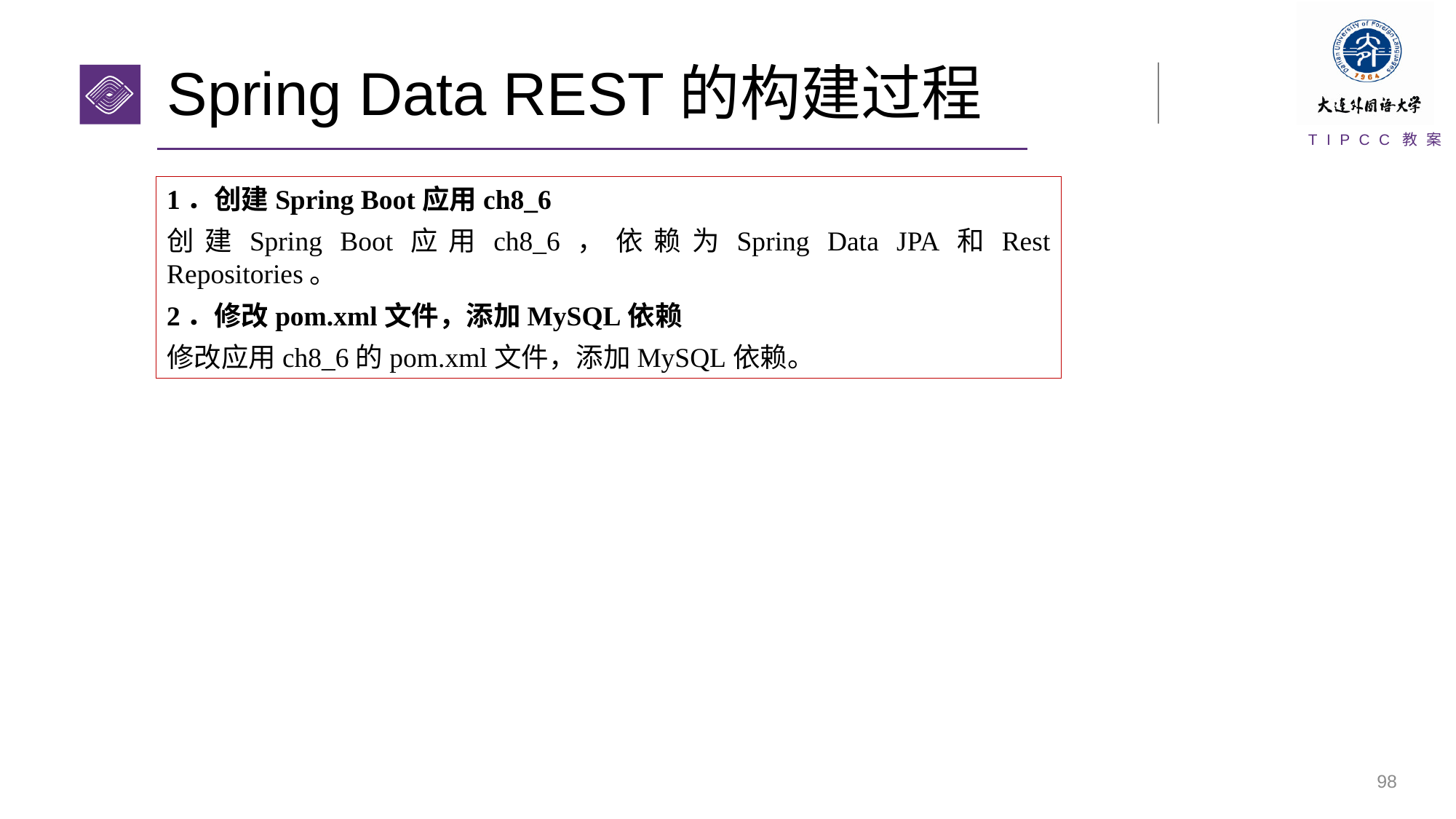

# Spring Data REST的构建过程
1．创建Spring Boot应用ch8_6
创建Spring Boot应用ch8_6，依赖为Spring Data JPA和Rest Repositories。
2．修改pom.xml文件，添加MySQL依赖
修改应用ch8_6的pom.xml文件，添加MySQL依赖。
98